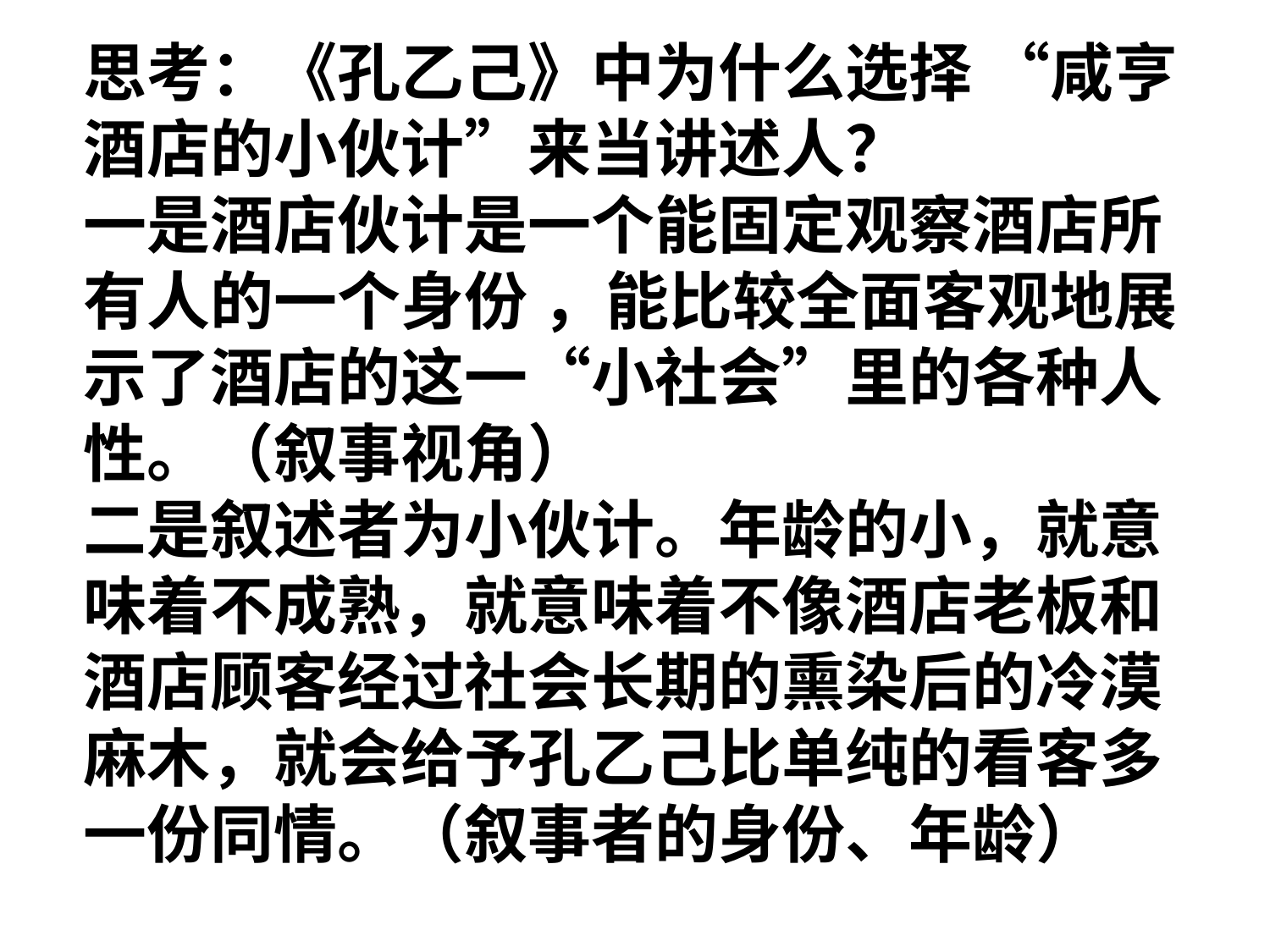

思考：《孔乙己》中为什么选择 “咸亨酒店的小伙计”来当讲述人？
一是酒店伙计是一个能固定观察酒店所有人的一个身份 ，能比较全面客观地展示了酒店的这一“小社会”里的各种人性。（叙事视角）
二是叙述者为小伙计。年龄的小，就意味着不成熟，就意味着不像酒店老板和酒店顾客经过社会长期的熏染后的冷漠麻木，就会给予孔乙己比单纯的看客多一份同情。（叙事者的身份、年龄）